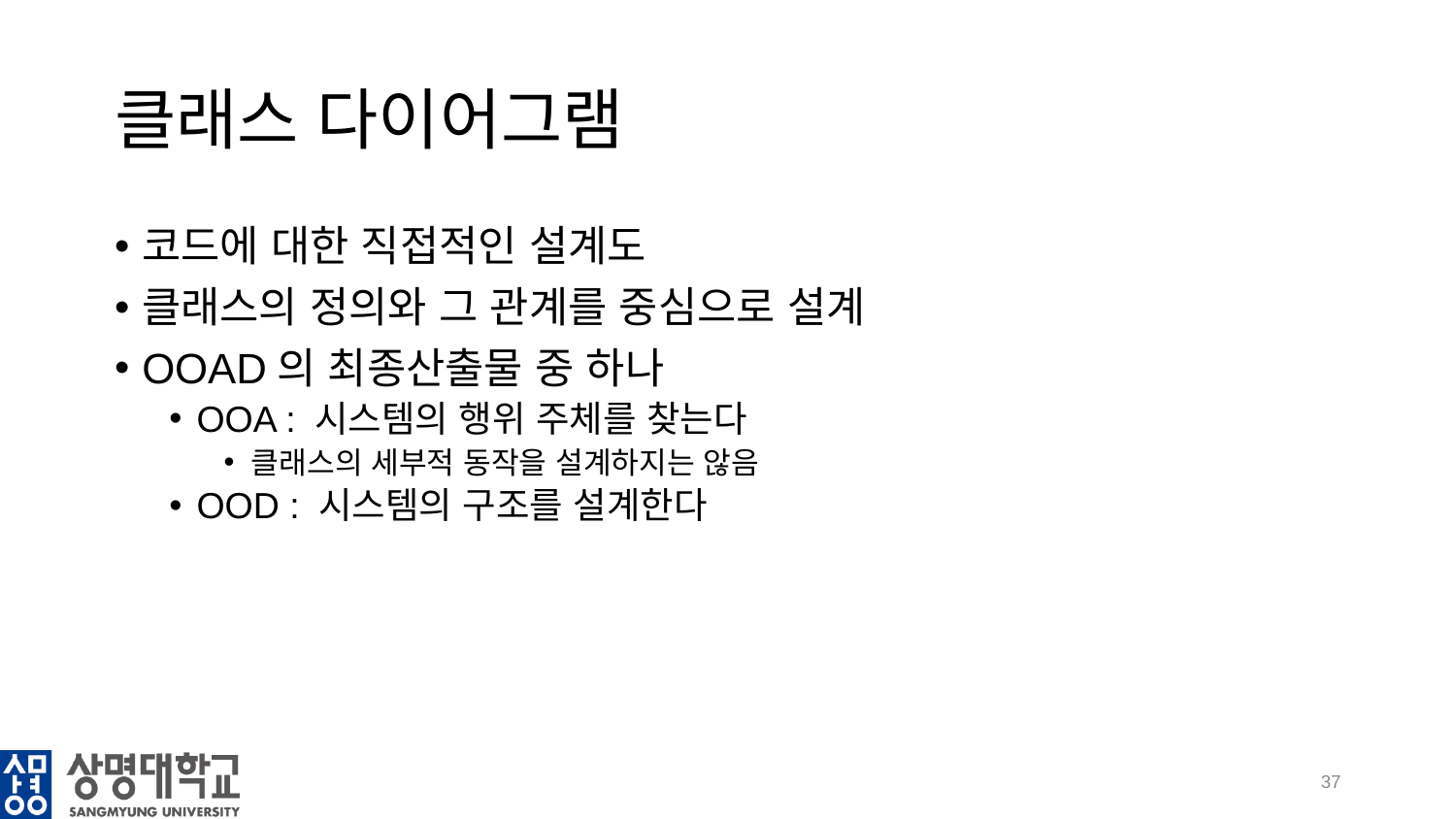

# 클래스 다이어그램
코드에 대한 직접적인 설계도
클래스의 정의와 그 관계를 중심으로 설계
OOAD의 최종산출물 중 하나
OOA : 시스템의 행위 주체를 찾는다
클래스의 세부적 동작을 설계하지는 않음
OOD : 시스템의 구조를 설계한다
37